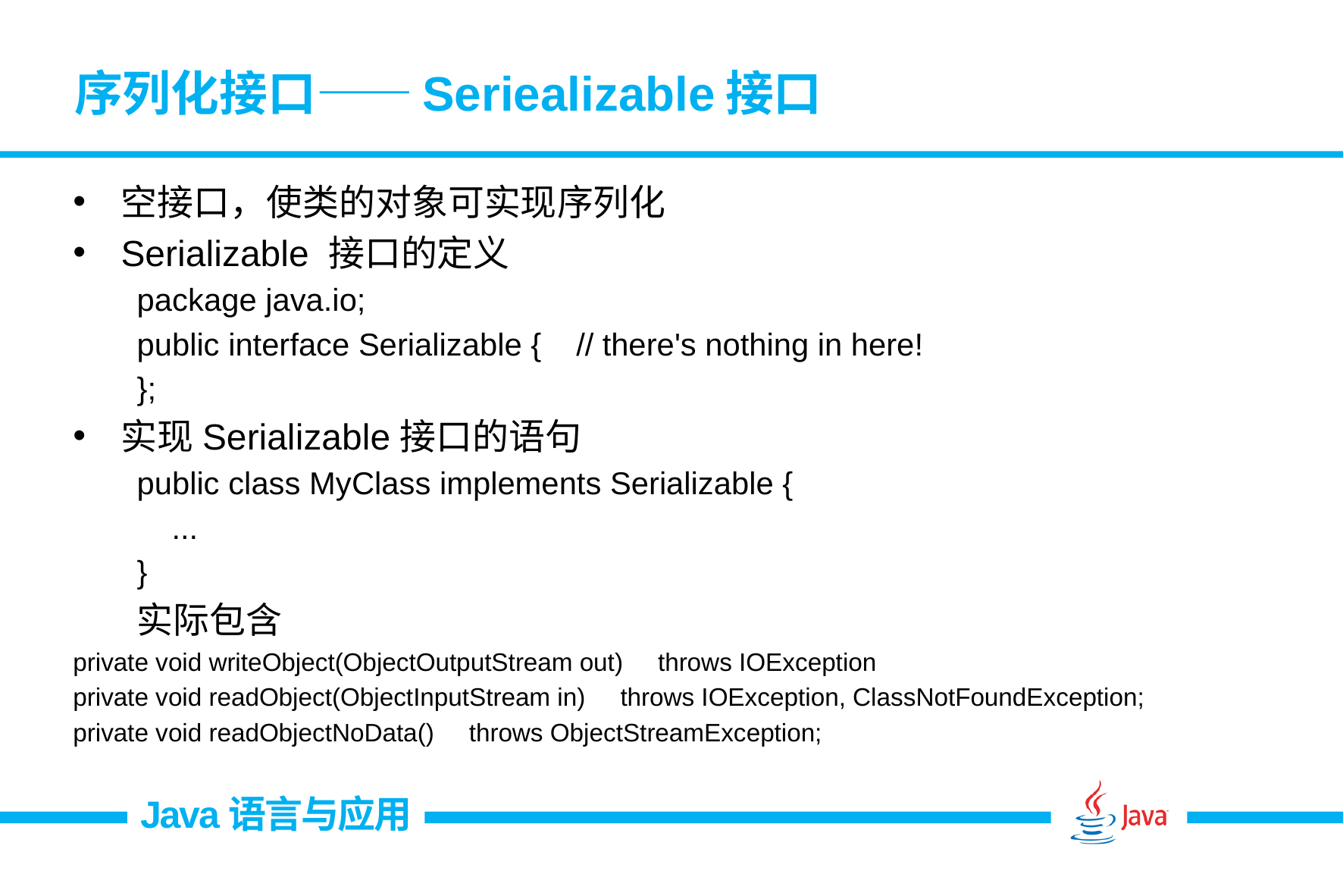

# 序列化接口——Seriealizable接口
空接口，使类的对象可实现序列化
Serializable 接口的定义
package java.io;
public interface Serializable {    // there's nothing in here!
};
实现Serializable接口的语句
public class MyClass implements Serializable {
    ...
}
实际包含
private void writeObject(ObjectOutputStream out)     throws IOException
private void readObject(ObjectInputStream in)     throws IOException, ClassNotFoundException;
private void readObjectNoData()     throws ObjectStreamException;
12